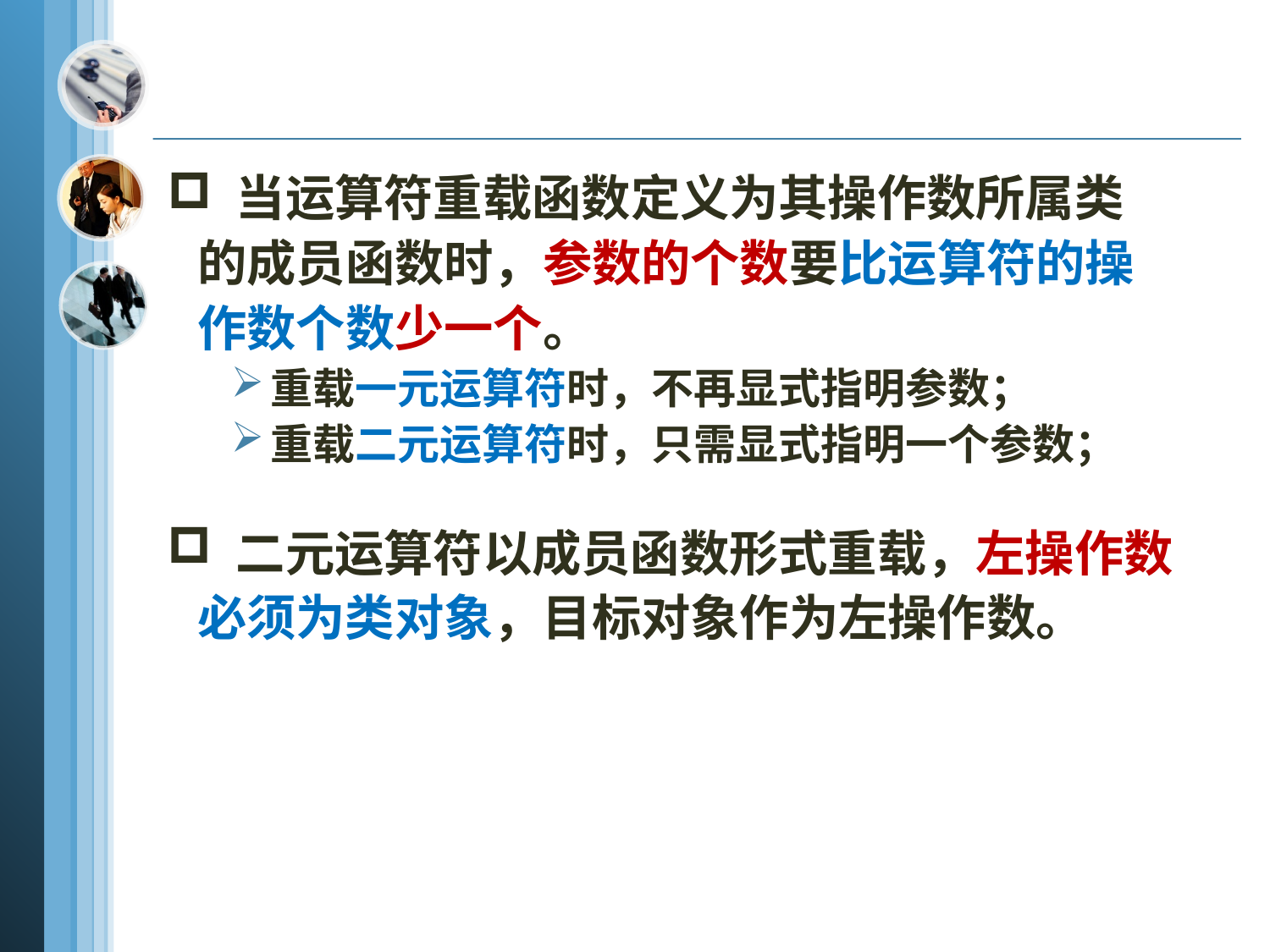

当运算符重载函数定义为其操作数所属类的成员函数时，参数的个数要比运算符的操作数个数少一个。
重载一元运算符时，不再显式指明参数；
重载二元运算符时，只需显式指明一个参数；
 二元运算符以成员函数形式重载，左操作数必须为类对象，目标对象作为左操作数。